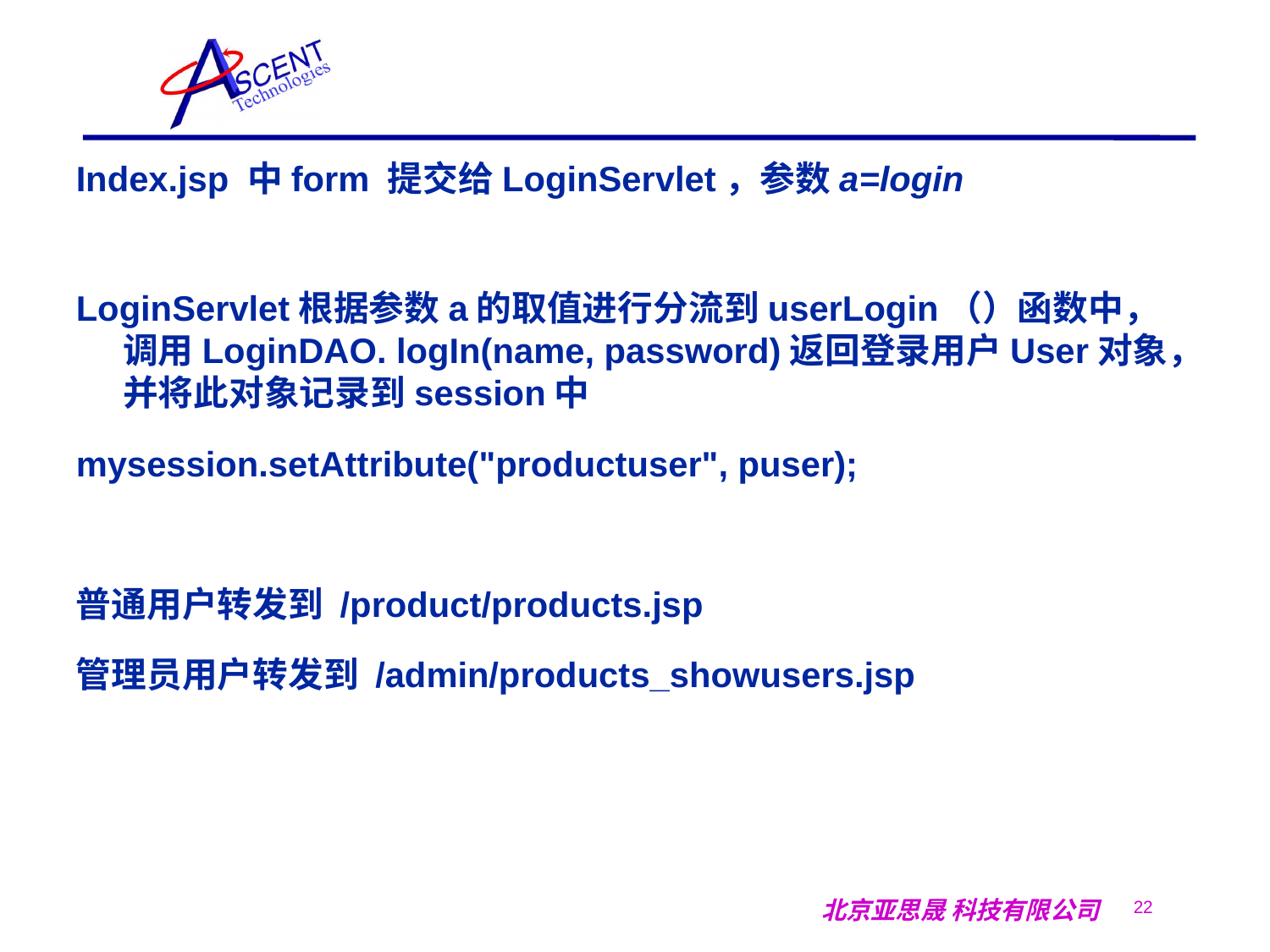

#
Index.jsp 中form 提交给LoginServlet，参数a=login

LoginServlet根据参数a的取值进行分流到userLogin（）函数中，调用LoginDAO. logIn(name, password)返回登录用户User对象，并将此对象记录到session中
mysession.setAttribute("productuser", puser);

普通用户转发到 /product/products.jsp
管理员用户转发到 /admin/products_showusers.jsp